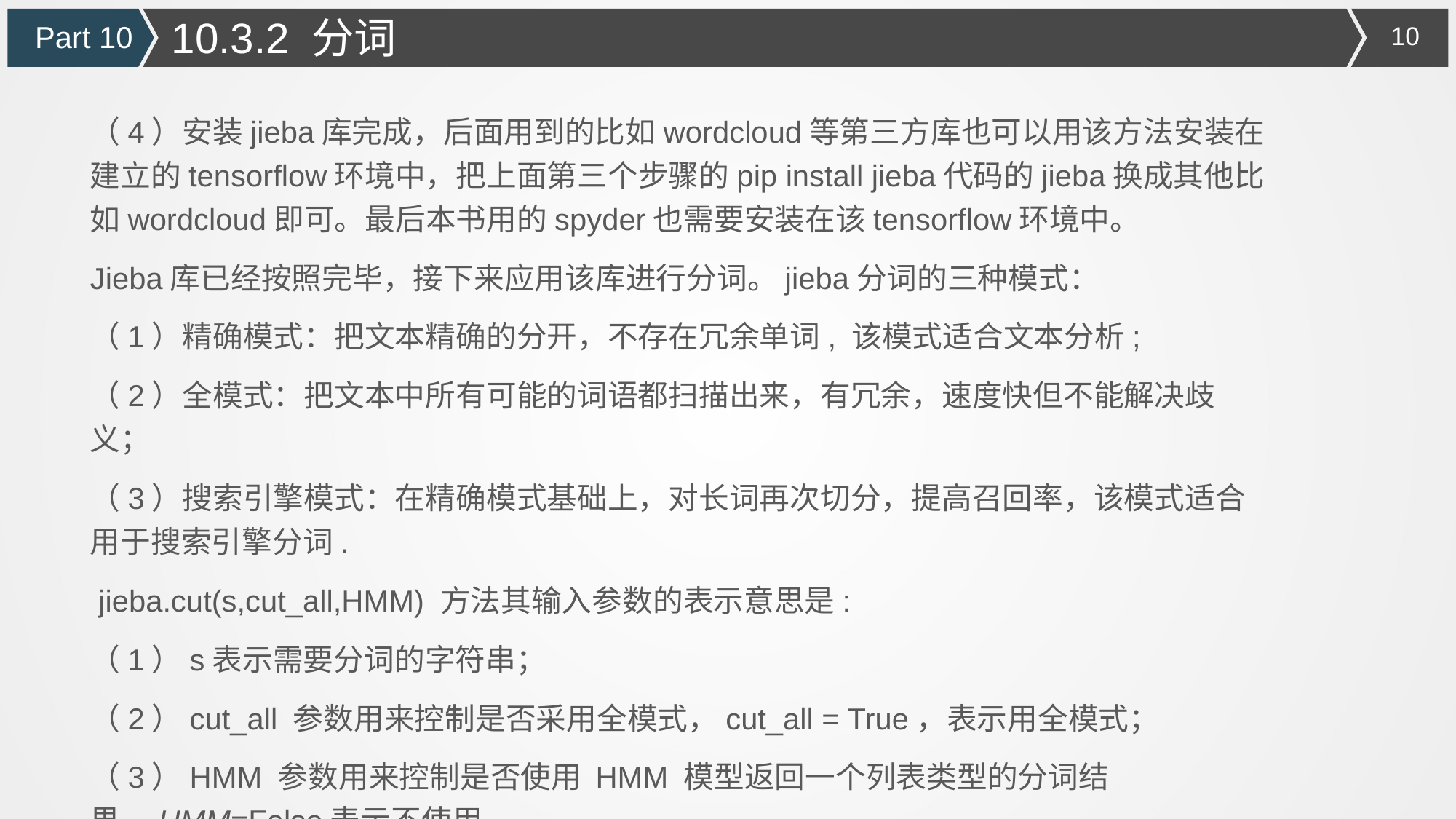

10.3.2 分词
Part 10
（4）安装jieba库完成，后面用到的比如wordcloud等第三方库也可以用该方法安装在建立的tensorflow环境中，把上面第三个步骤的pip install jieba代码的jieba换成其他比如wordcloud即可。最后本书用的spyder也需要安装在该tensorflow环境中。
Jieba库已经按照完毕，接下来应用该库进行分词。jieba分词的三种模式：
（1）精确模式：把文本精确的分开，不存在冗余单词, 该模式适合文本分析;
（2）全模式：把文本中所有可能的词语都扫描出来，有冗余，速度快但不能解决歧义；
（3）搜索引擎模式：在精确模式基础上，对长词再次切分，提高召回率，该模式适合用于搜索引擎分词.
 jieba.cut(s,cut_all,HMM) 方法其输入参数的表示意思是:
（1）s表示需要分词的字符串；
（2）cut_all 参数用来控制是否采用全模式，cut_all = True，表示用全模式；
（3）HMM 参数用来控制是否使用 HMM 模型返回一个列表类型的分词结果，HMM=False表示不使用。